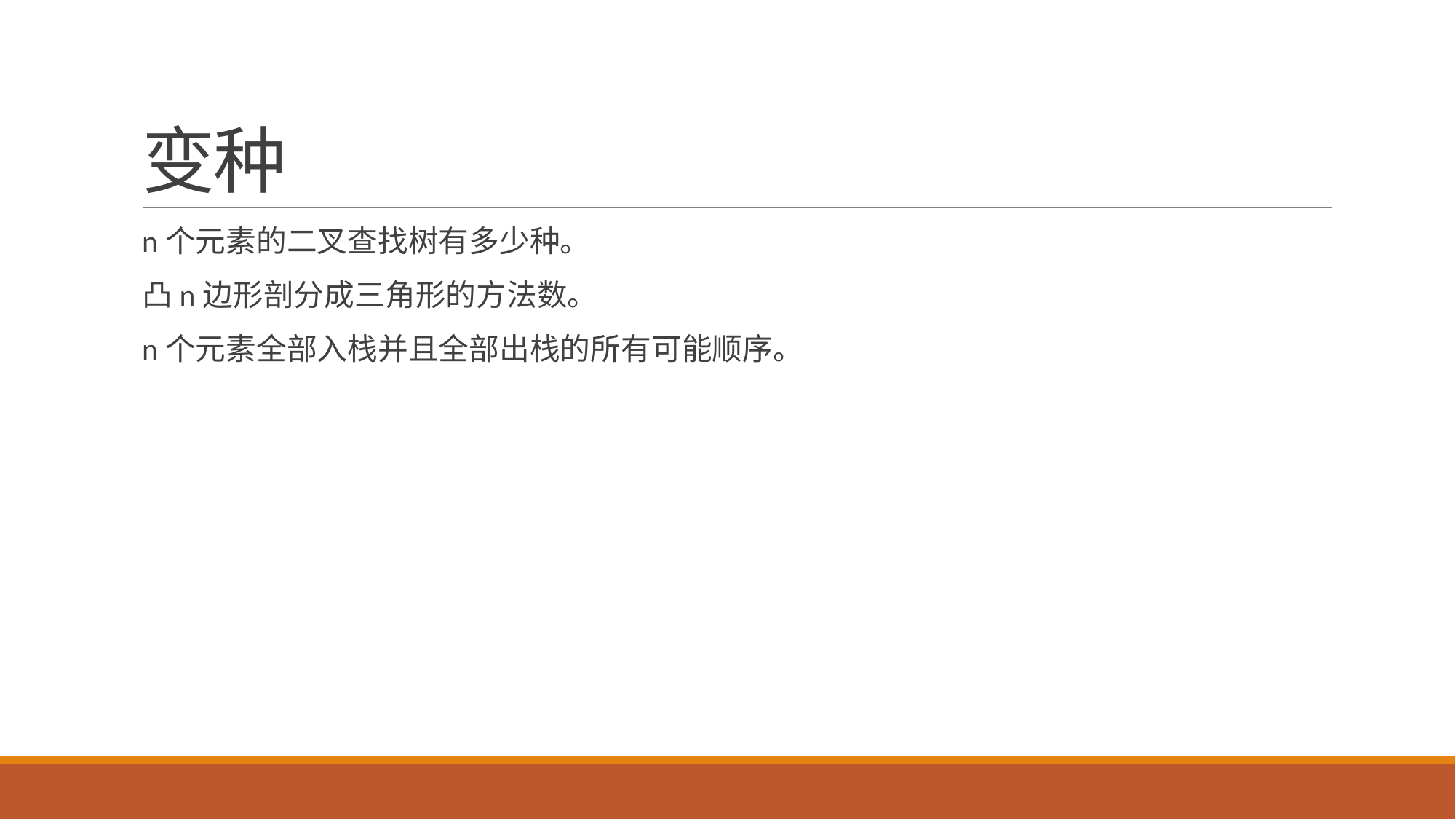

# 变种
n个元素的二叉查找树有多少种。
凸n边形剖分成三角形的方法数。
n个元素全部入栈并且全部出栈的所有可能顺序。